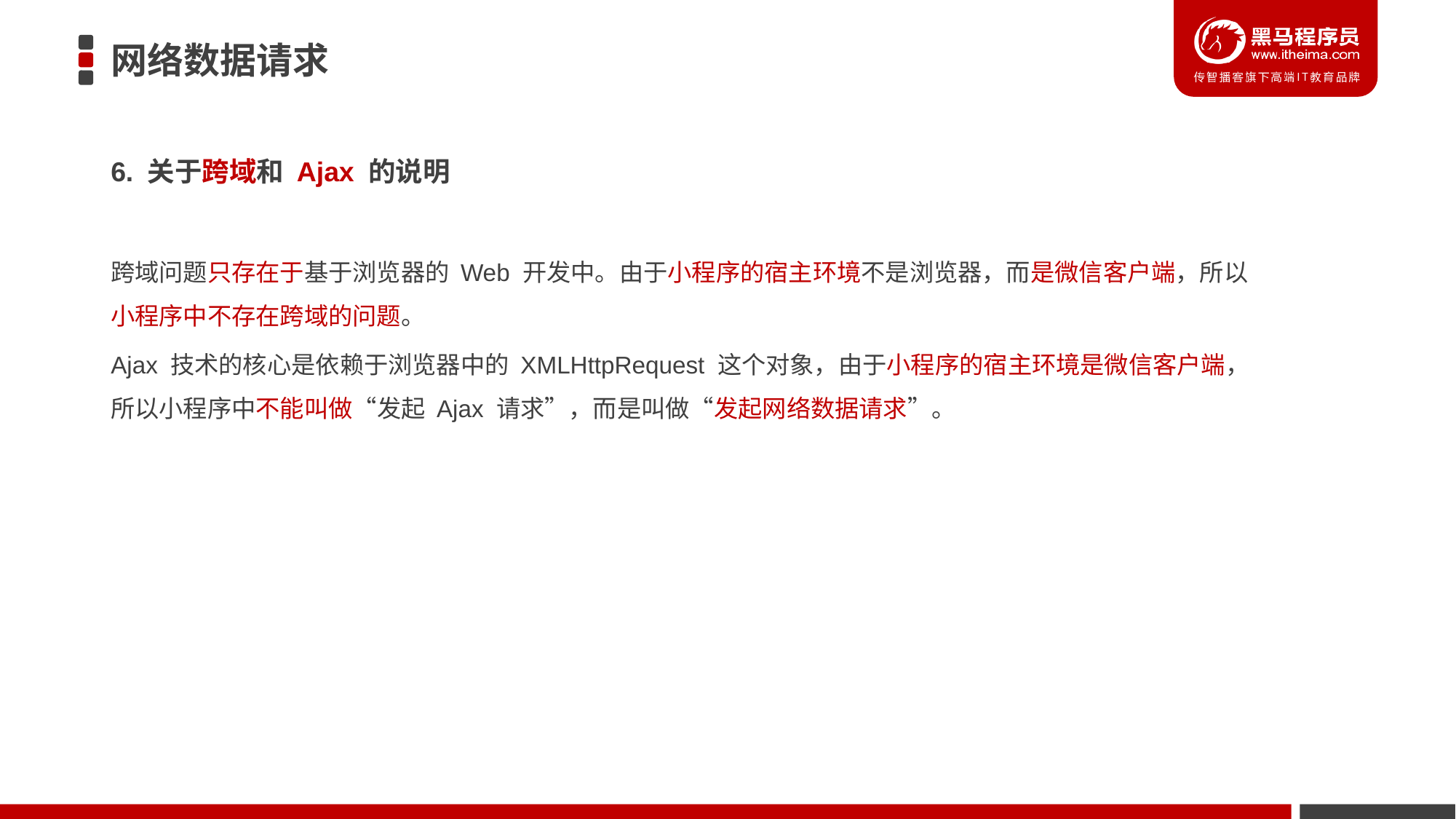

# 网络数据请求
6. 关于跨域和 Ajax 的说明
跨域问题只存在于基于浏览器的 Web 开发中。由于小程序的宿主环境不是浏览器，而是微信客户端，所以小程序中不存在跨域的问题。
Ajax 技术的核心是依赖于浏览器中的 XMLHttpRequest 这个对象，由于小程序的宿主环境是微信客户端，所以小程序中不能叫做“发起 Ajax 请求”，而是叫做“发起网络数据请求”。